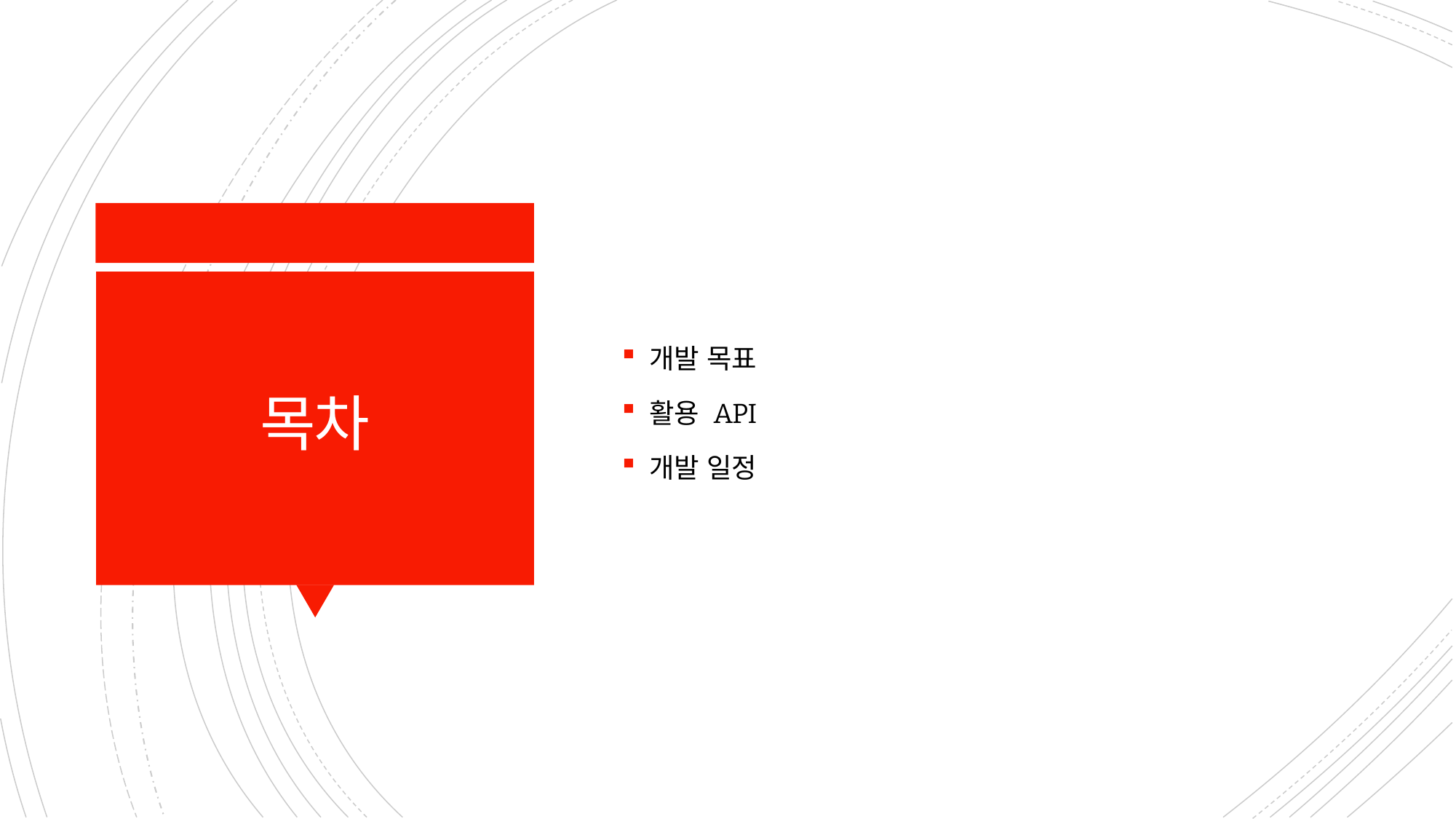

개발 목표
활용 API
개발 일정
# 목차